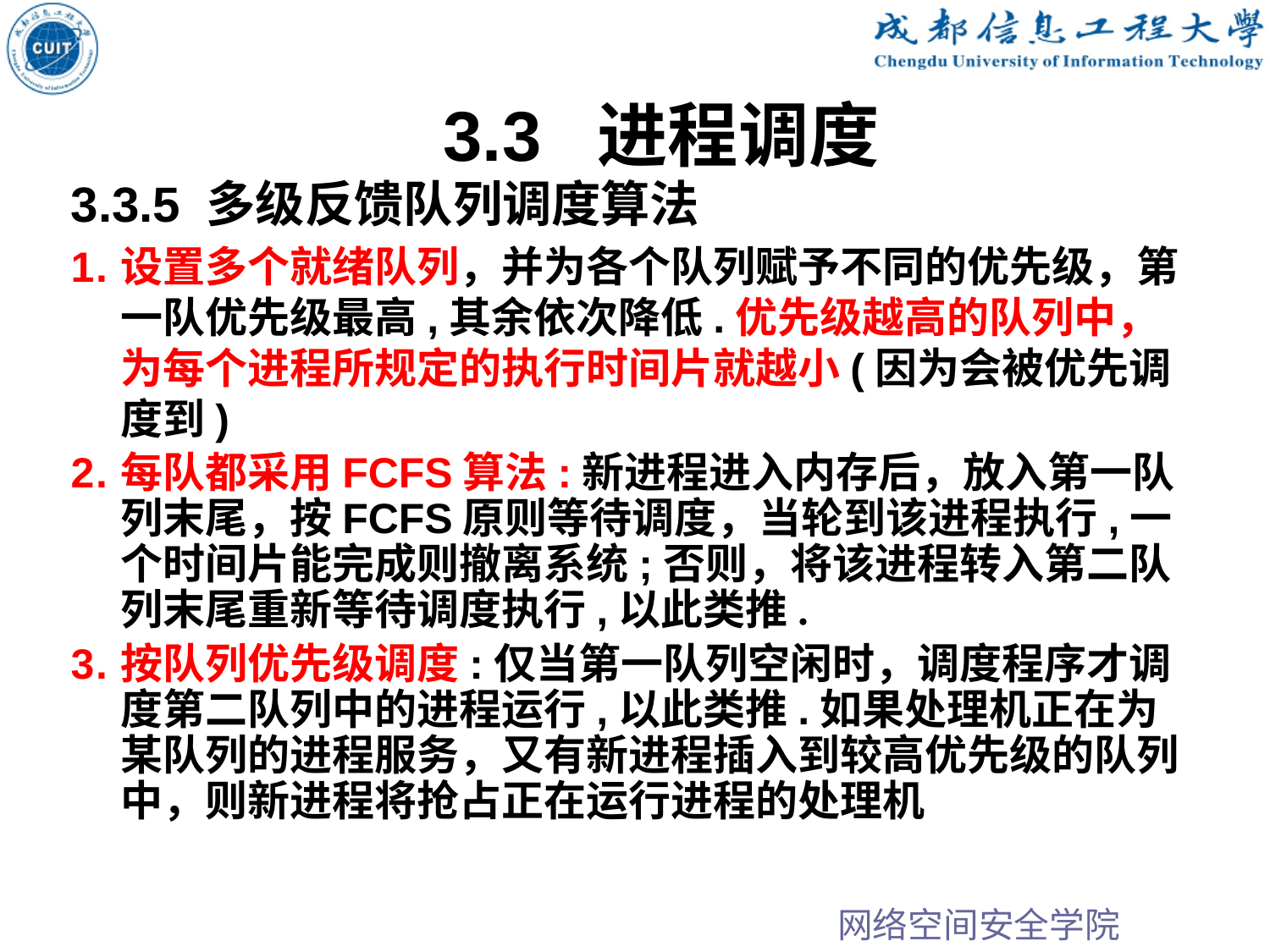

3.3  进程调度
3.3.5 多级反馈队列调度算法
设置多个就绪队列，并为各个队列赋予不同的优先级，第一队优先级最高,其余依次降低.优先级越高的队列中，为每个进程所规定的执行时间片就越小(因为会被优先调度到)
每队都采用FCFS算法:新进程进入内存后，放入第一队列末尾，按FCFS原则等待调度，当轮到该进程执行,一个时间片能完成则撤离系统;否则，将该进程转入第二队列末尾重新等待调度执行,以此类推.
按队列优先级调度:仅当第一队列空闲时，调度程序才调度第二队列中的进程运行,以此类推.如果处理机正在为某队列的进程服务，又有新进程插入到较高优先级的队列中，则新进程将抢占正在运行进程的处理机